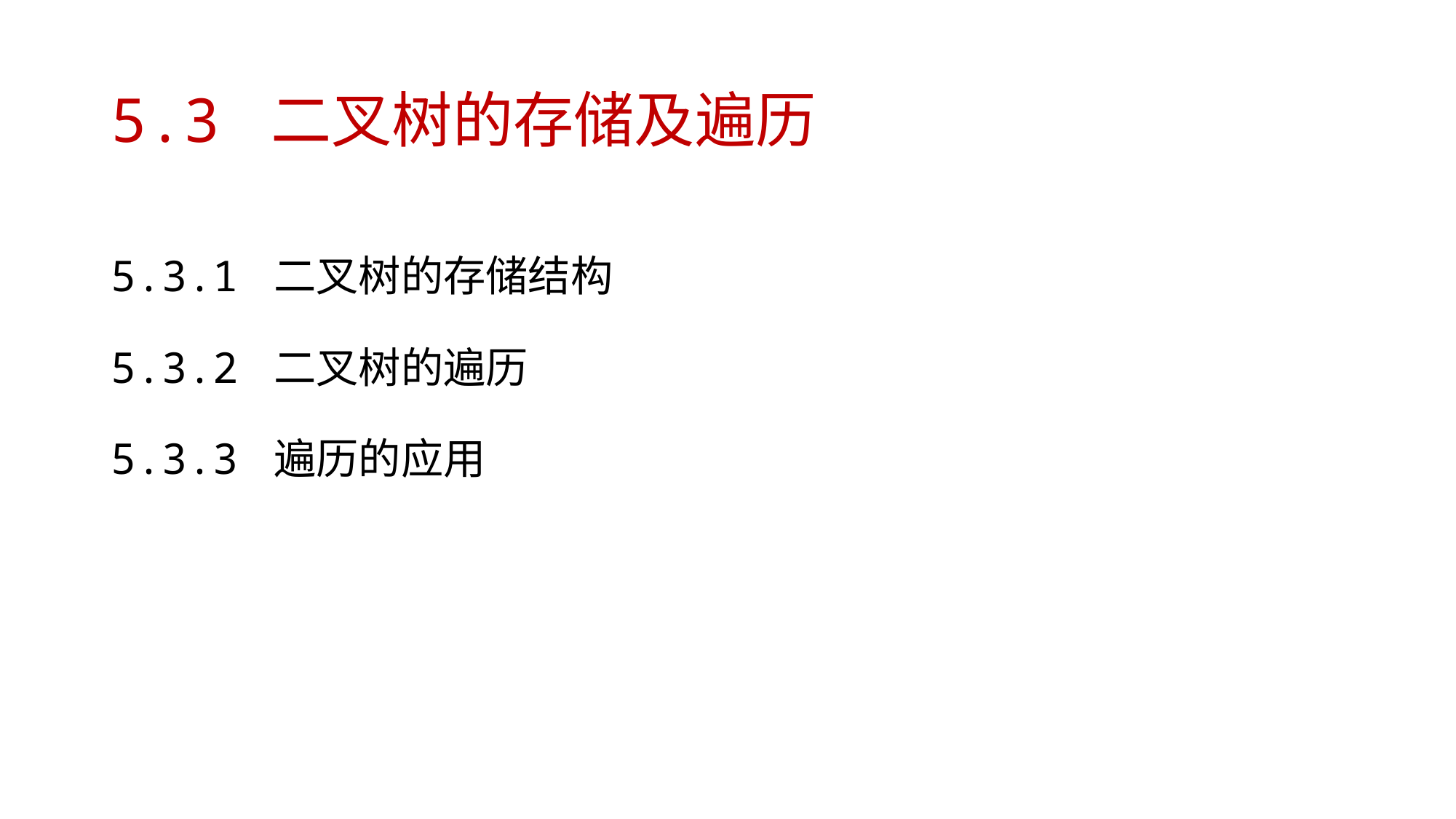

# 5.3 二叉树的存储及遍历
5.3.1 二叉树的存储结构
5.3.2 二叉树的遍历
5.3.3 遍历的应用